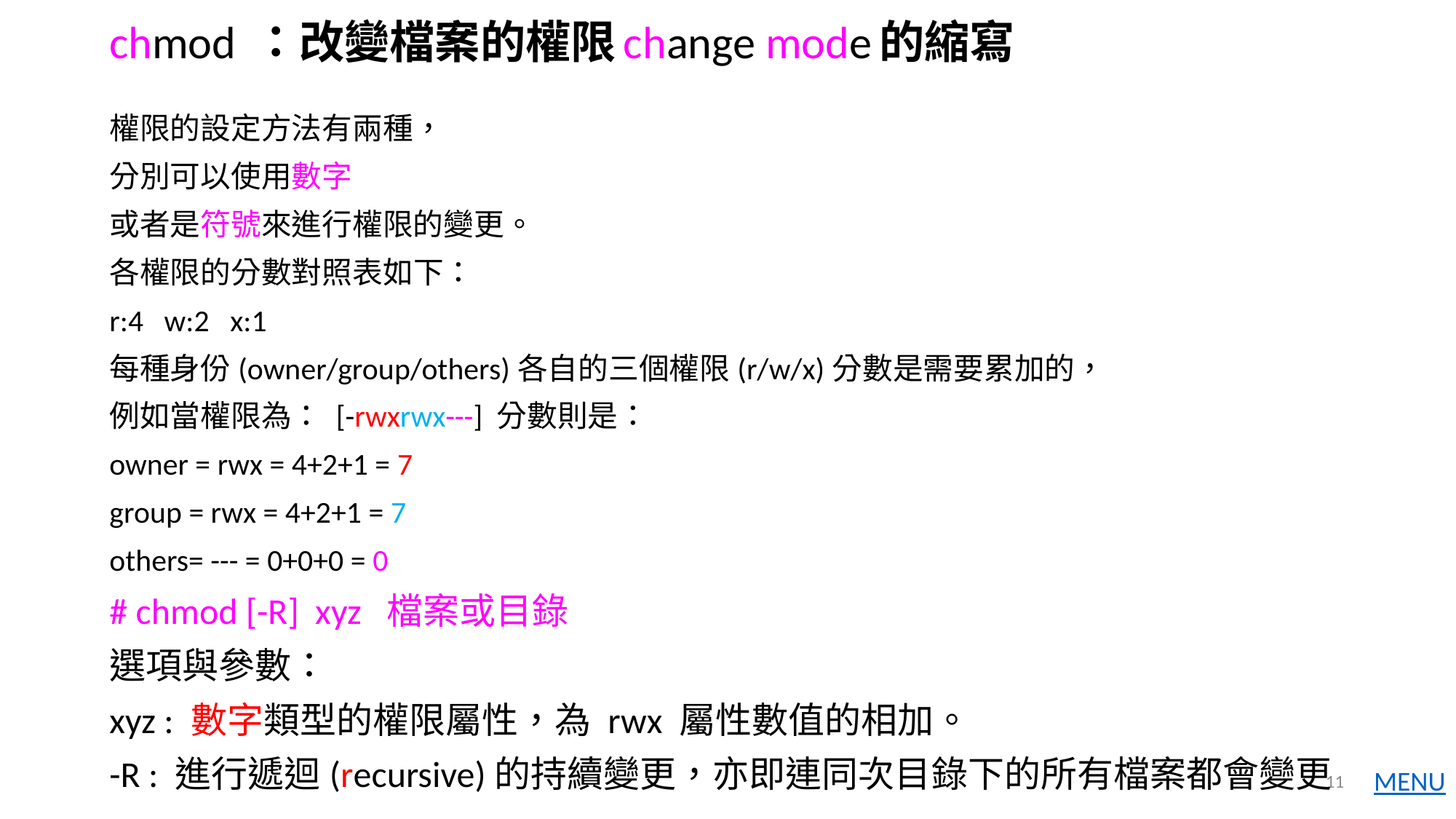

# chmod ：改變檔案的權限change mode的縮寫
權限的設定方法有兩種，
分別可以使用數字
或者是符號來進行權限的變更。
各權限的分數對照表如下：
r:4   w:2   x:1
每種身份(owner/group/others)各自的三個權限(r/w/x)分數是需要累加的，
例如當權限為： [-rwxrwx---] 分數則是：
owner = rwx = 4+2+1 = 7
group = rwx = 4+2+1 = 7
others= --- = 0+0+0 = 0
# chmod [-R]  xyz  檔案或目錄
選項與參數：
xyz : 數字類型的權限屬性，為 rwx 屬性數值的相加。
-R : 進行遞迴(recursive)的持續變更，亦即連同次目錄下的所有檔案都會變更

11